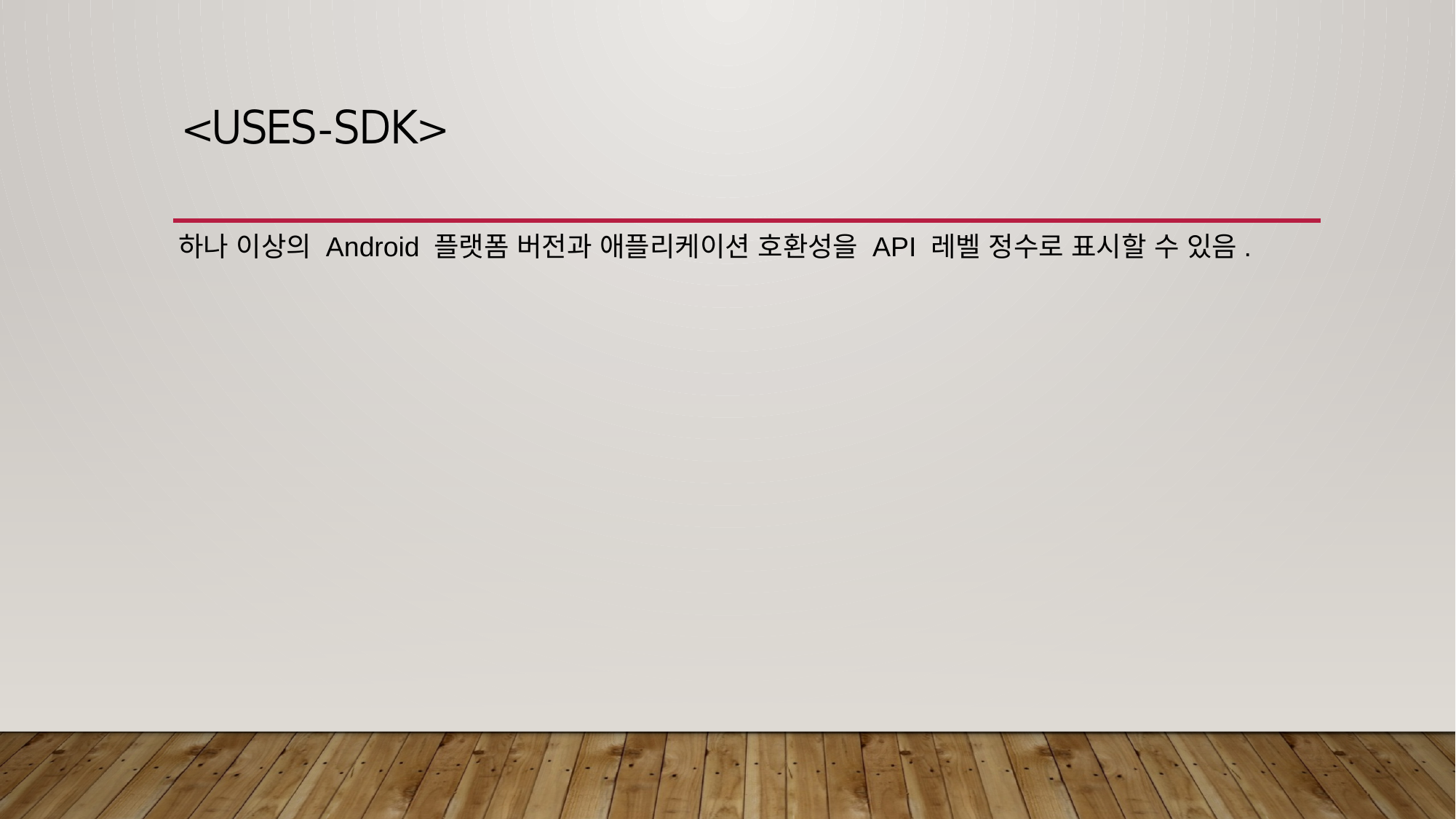

# <uses-sdk>
하나 이상의 Android 플랫폼 버전과 애플리케이션 호환성을 API 레벨 정수로 표시할 수 있음.